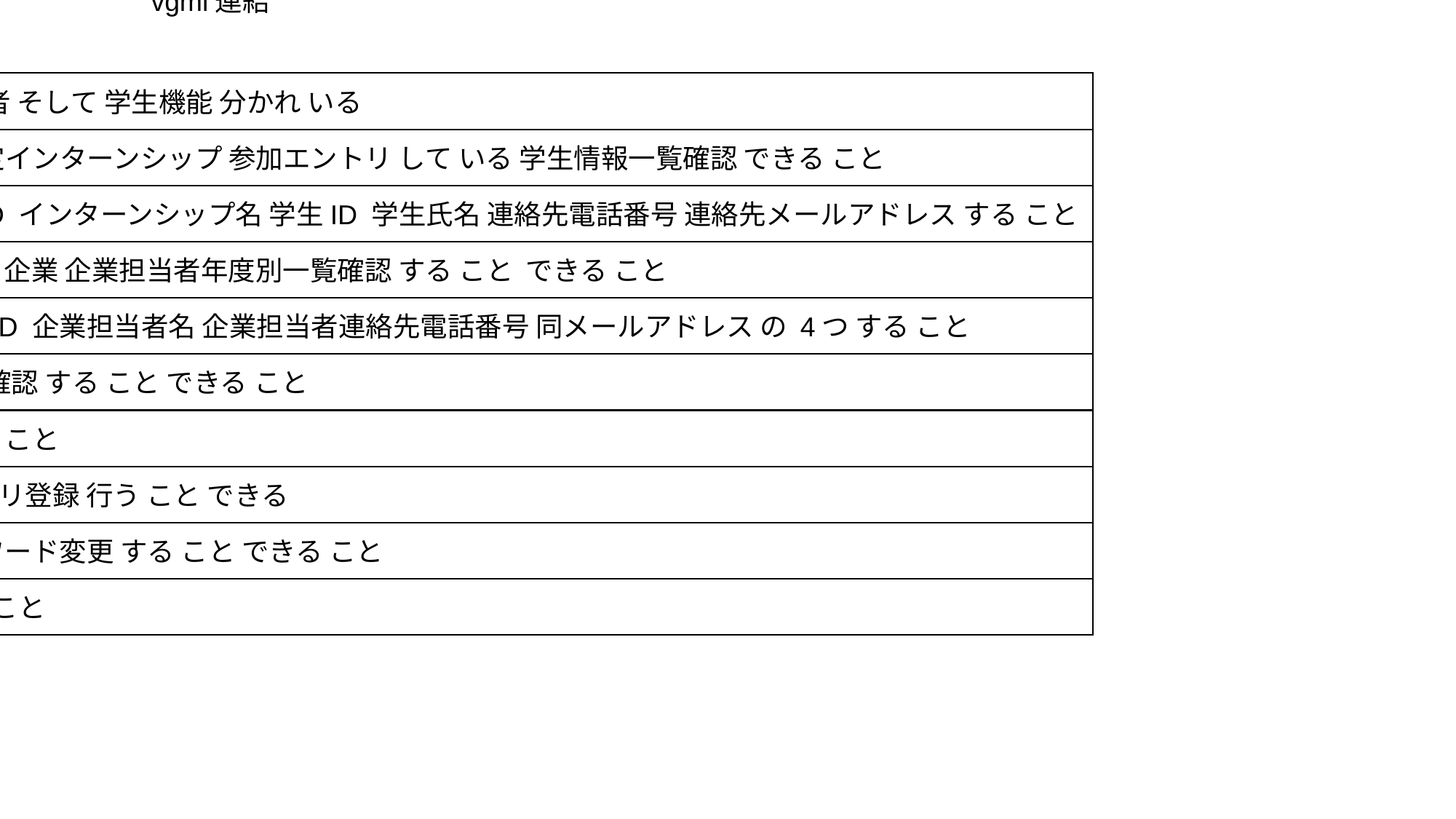

vgml連結
システム 教員 企業 企業担当者 そして 学生機能 分かれ いる
企業担当者 自社企業 開催予定インターンシップ 参加エントリ して いる 学生情報一覧確認 できる こと
一覧項目 インターンシップID インターンシップ名 学生ID 学生氏名 連絡先電話番号 連絡先メールアドレス する こと
教員 インターンシップ 提供　企業 企業担当者年度別一覧確認 する こと  できる こと
項目 年度 企業名 企業担当者ID 企業担当者名 企業担当者連絡先電話番号 同メールアドレス の 4つ する こと
教員 登録 され いる企業一覧確認 する こと できる こと
一覧項目 企業ID 企業名 する こと
学生 インターンシップエントリ登録 行う こと できる
学生 発行 され id 現在 パスワード変更 する こと できる こと
パスワード 8文字 以上 ある こと